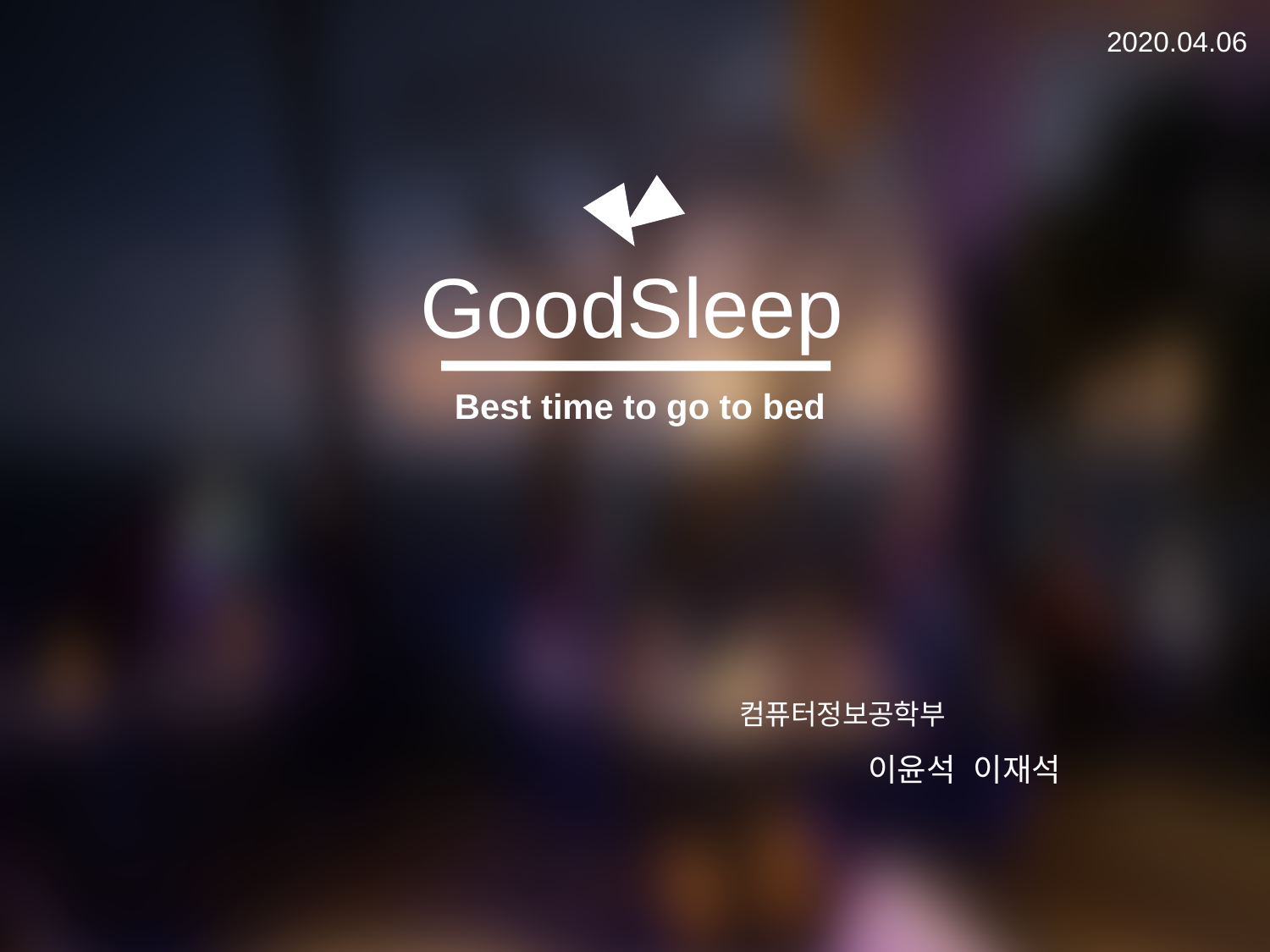

2020.04.06

GoodSleep

Best time to go to bed

컴퓨터정보공학부
                                       이윤석  이재석